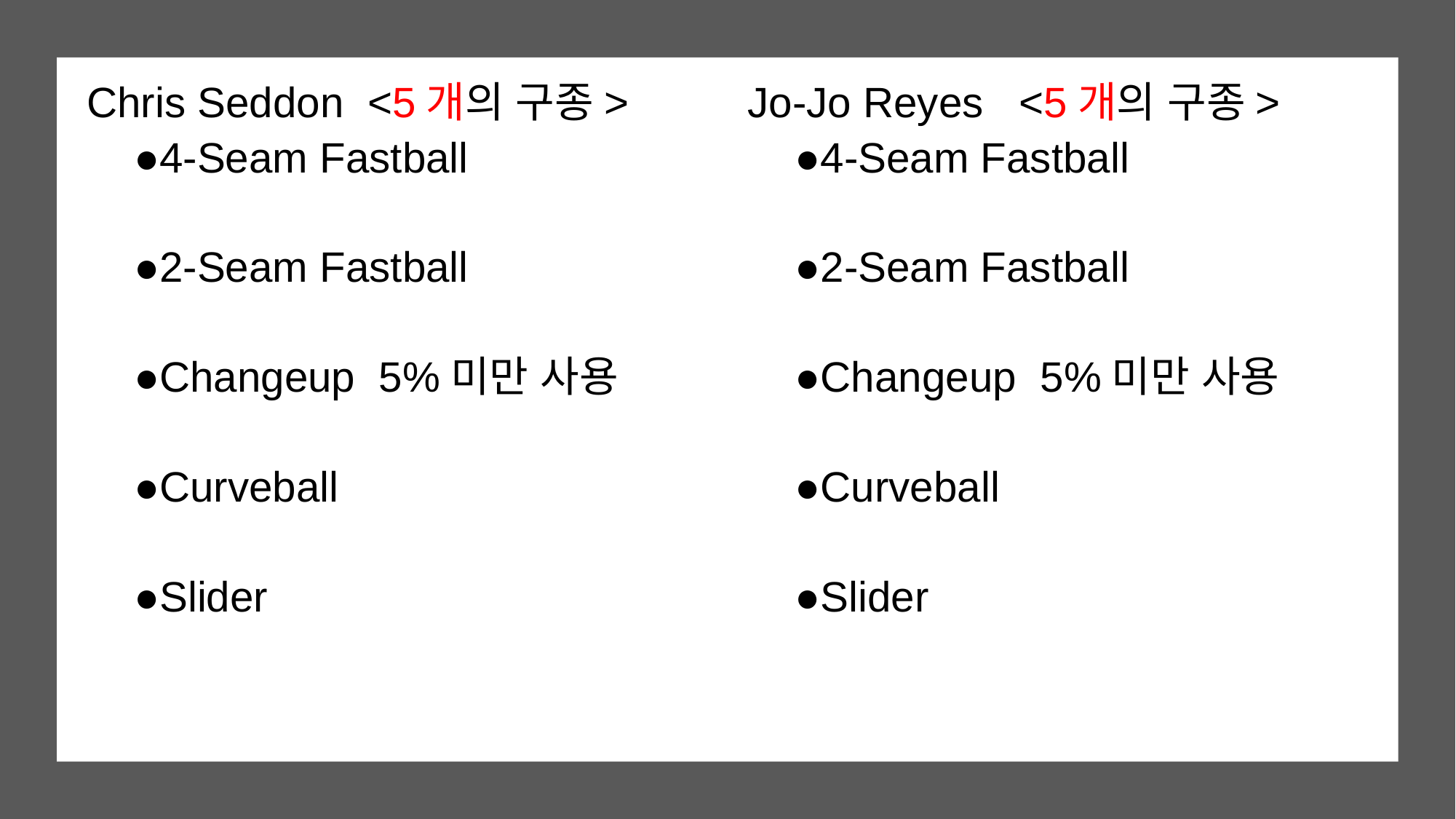

Chris Seddon  <5개의 구종>
    ●4-Seam Fastball

    ●2-Seam Fastball

    ●Changeup  5%미만 사용

    ●Curveball

    ●Slider
Jo-Jo Reyes   <5개의 구종>
    ●4-Seam Fastball

    ●2-Seam Fastball

    ●Changeup  5%미만 사용

    ●Curveball

    ●Slider